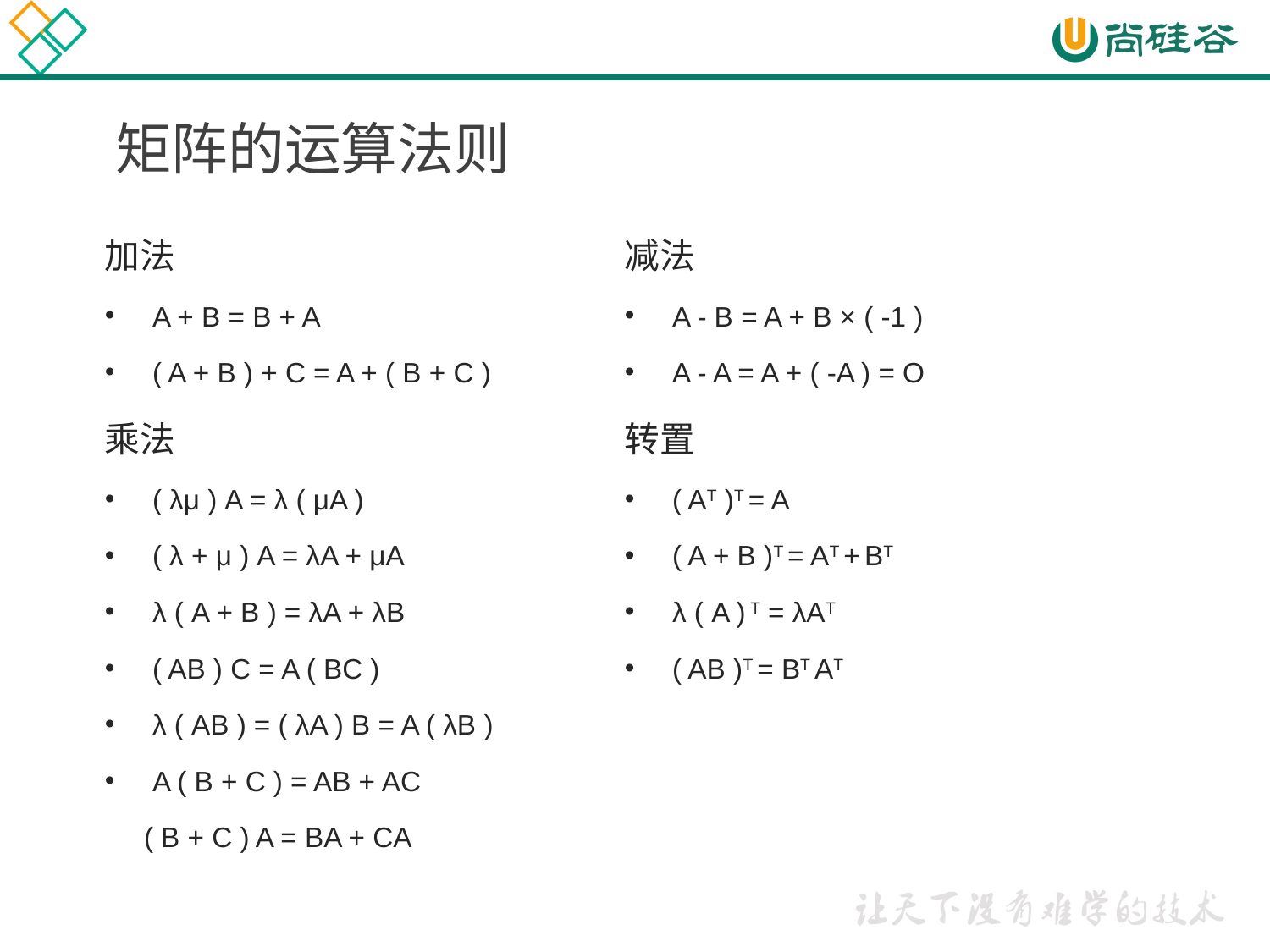

# 矩阵的运算法则
加法
A + B = B + A
( A + B ) + C = A + ( B + C )
乘法
( λμ ) A = λ ( μA )
( λ + μ ) A = λA + μA
λ ( A + B ) = λA + λB
( AB ) C = A ( BC )
λ ( AB ) = ( λA ) B = A ( λB )
A ( B + C ) = AB + AC
     ( B + C ) A = BA + CA

减法
A - B = A + B × ( -1 )
A - A = A + ( -A ) = O
转置
( AT )T = A
( A + B )T = AT + BT
λ ( A ) T = λAT
( AB )T = BT AT